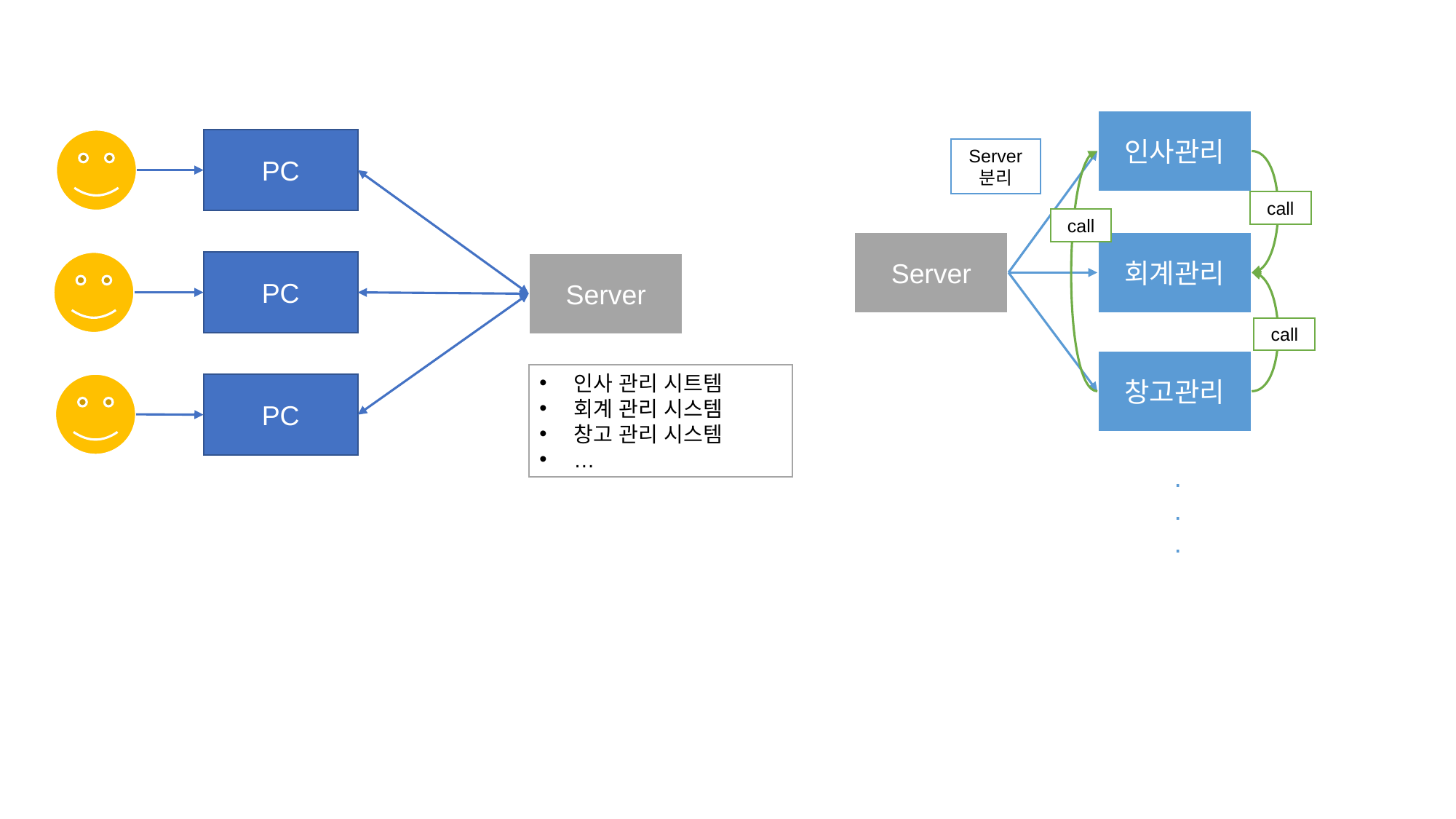

인사관리

PC
Server 분리
call
call
Server
회계관리

PC
Server
call
창고관리
인사 관리 시트템
회계 관리 시스템
창고 관리 시스템
…

PC
.
.
.